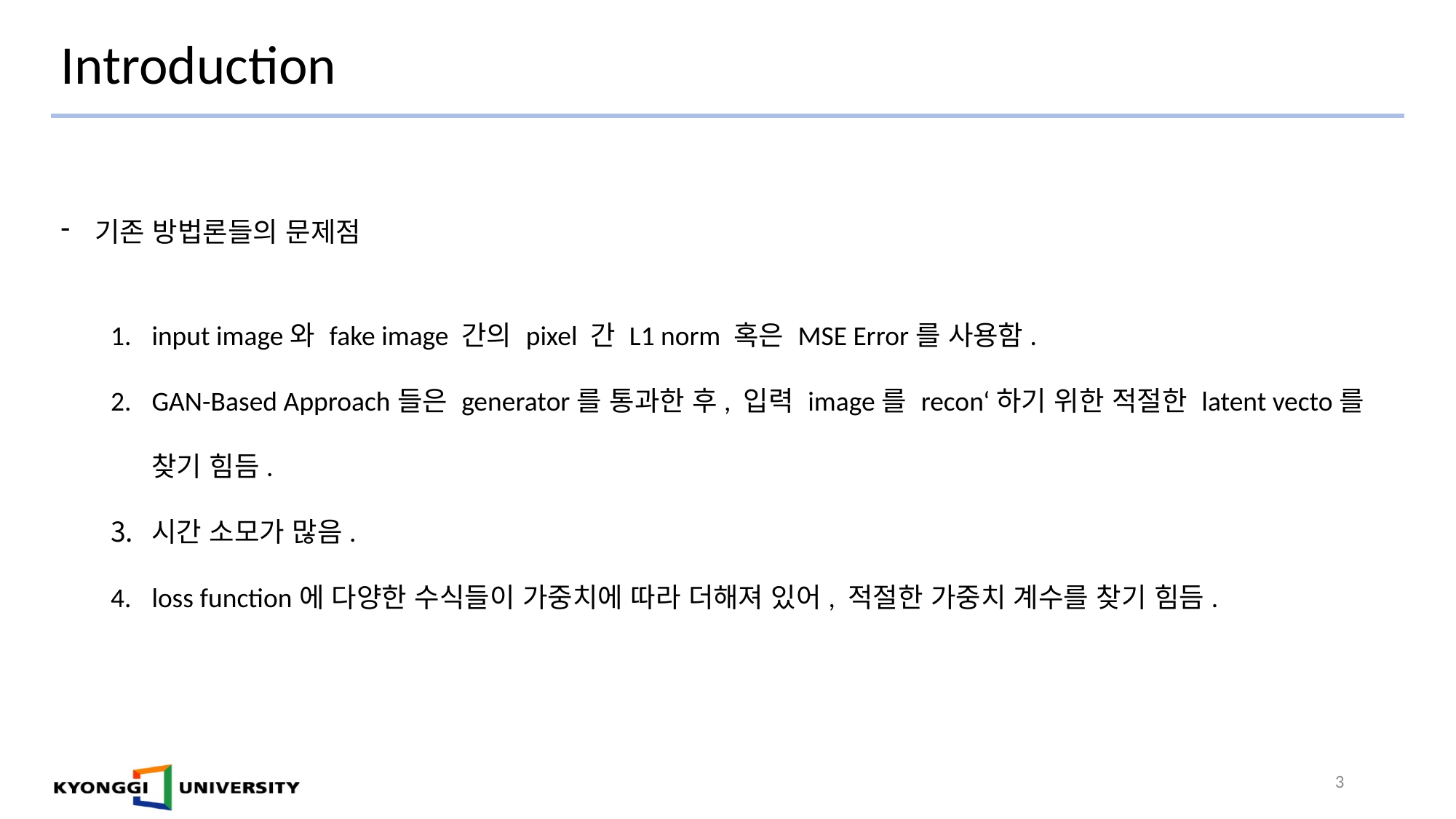

# Introduction
기존 방법론들의 문제점

input image와 fake image 간의 pixel 간 L1 norm 혹은 MSE Error를 사용함.
GAN-Based Approach들은 generator를 통과한 후, 입력 image를 recon‘하기 위한 적절한 latent vecto를 찾기 힘듬.
시간 소모가 많음.
loss function에 다양한 수식들이 가중치에 따라 더해져 있어, 적절한 가중치 계수를 찾기 힘듬.

3